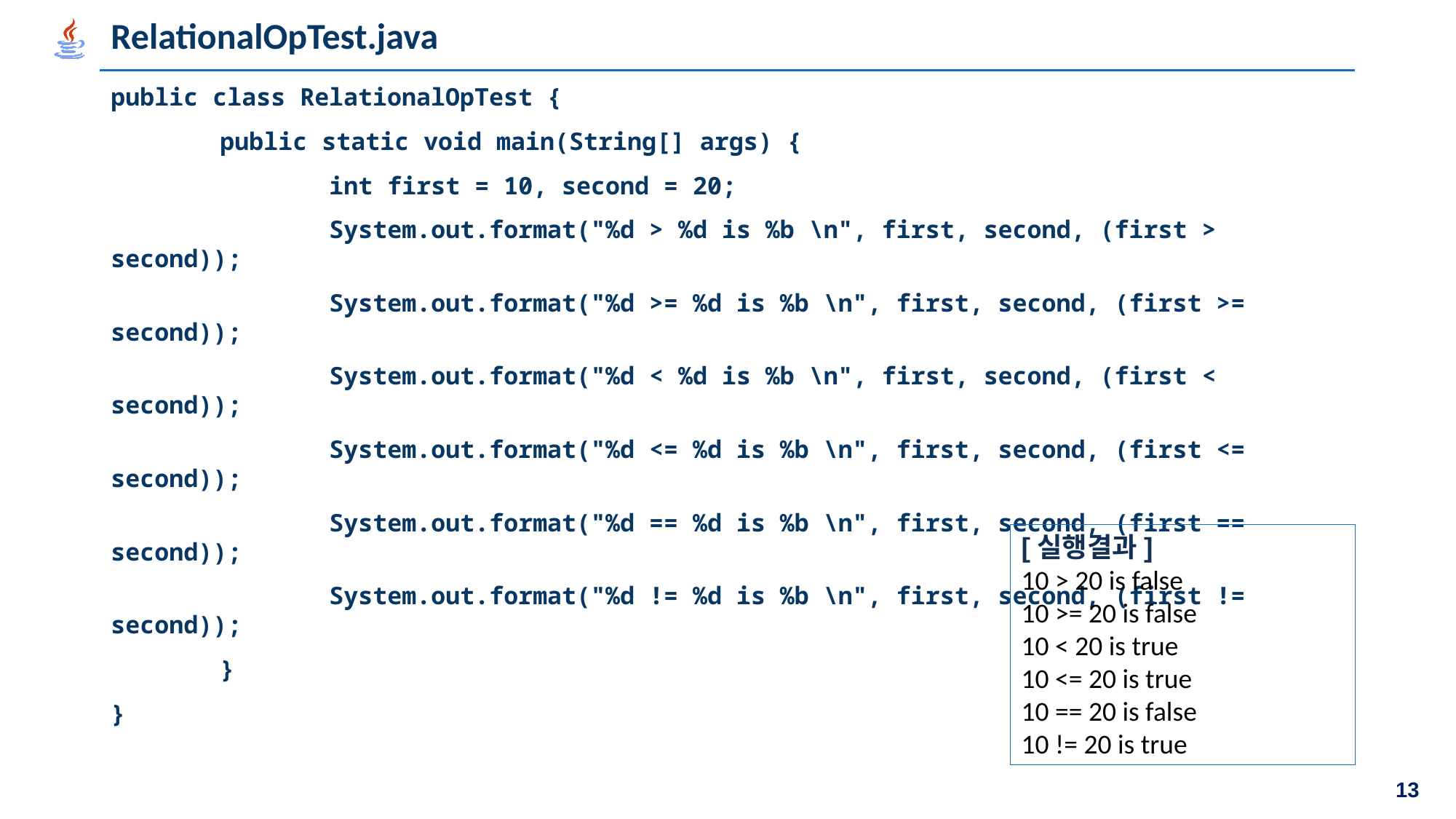

# RelationalOpTest.java
public class RelationalOpTest {
	public static void main(String[] args) {
		int first = 10, second = 20;
		System.out.format("%d > %d is %b \n", first, second, (first > second));
		System.out.format("%d >= %d is %b \n", first, second, (first >= second));
		System.out.format("%d < %d is %b \n", first, second, (first < second));
		System.out.format("%d <= %d is %b \n", first, second, (first <= second));
		System.out.format("%d == %d is %b \n", first, second, (first == second));
		System.out.format("%d != %d is %b \n", first, second, (first != second));
	}
}
[실행결과]
10 > 20 is false
10 >= 20 is false
10 < 20 is true
10 <= 20 is true
10 == 20 is false
10 != 20 is true
13